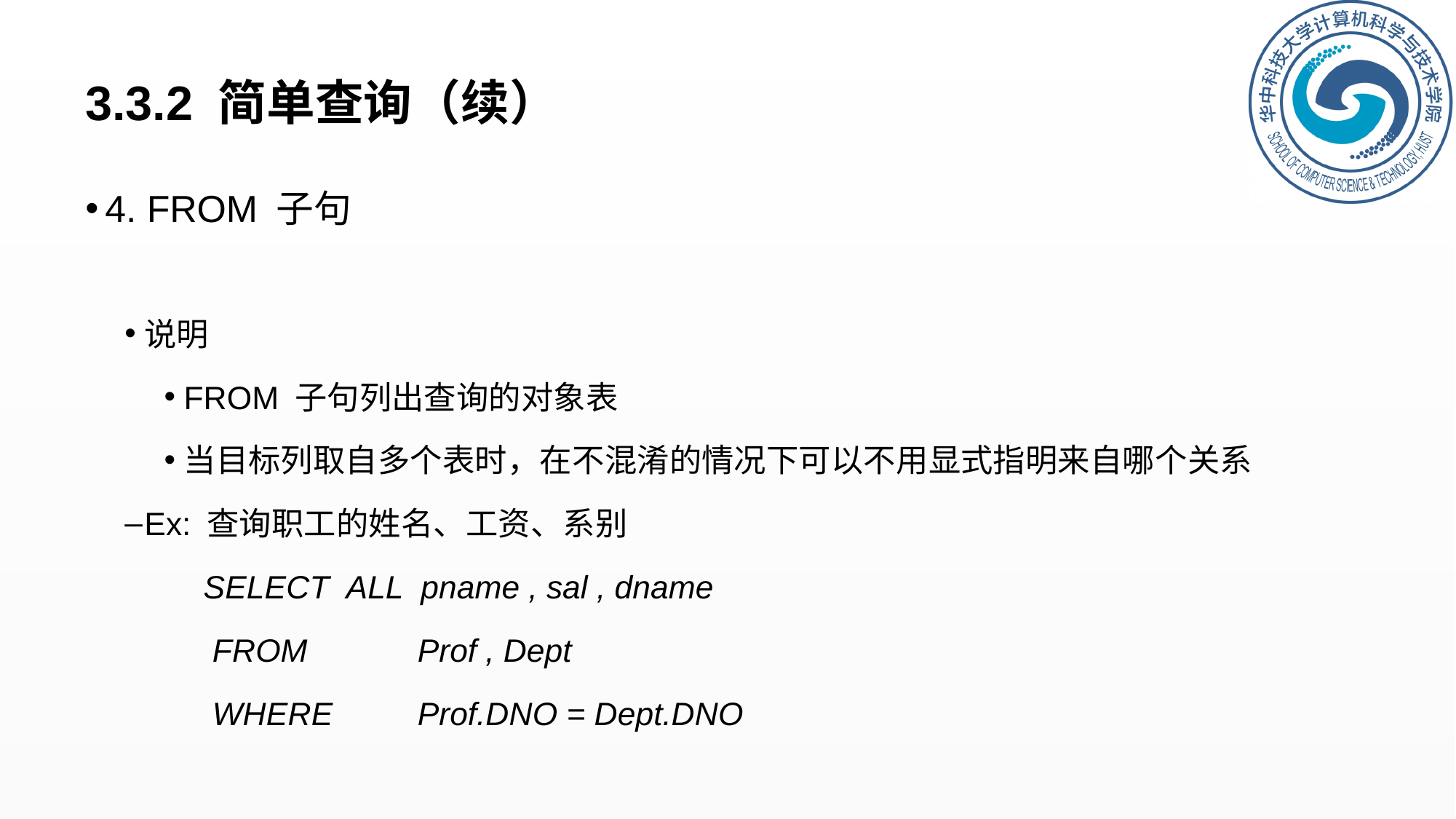

# 3.3.2 简单查询（续）
4. FROM 子句

说明
FROM 子句列出查询的对象表
当目标列取自多个表时，在不混淆的情况下可以不用显式指明来自哪个关系
Ex: 查询职工的姓名、工资、系别
SELECT  ALL  pname , sal , dname
 FROM   	Prof , Dept
 WHERE    	Prof.DNO = Dept.DNO